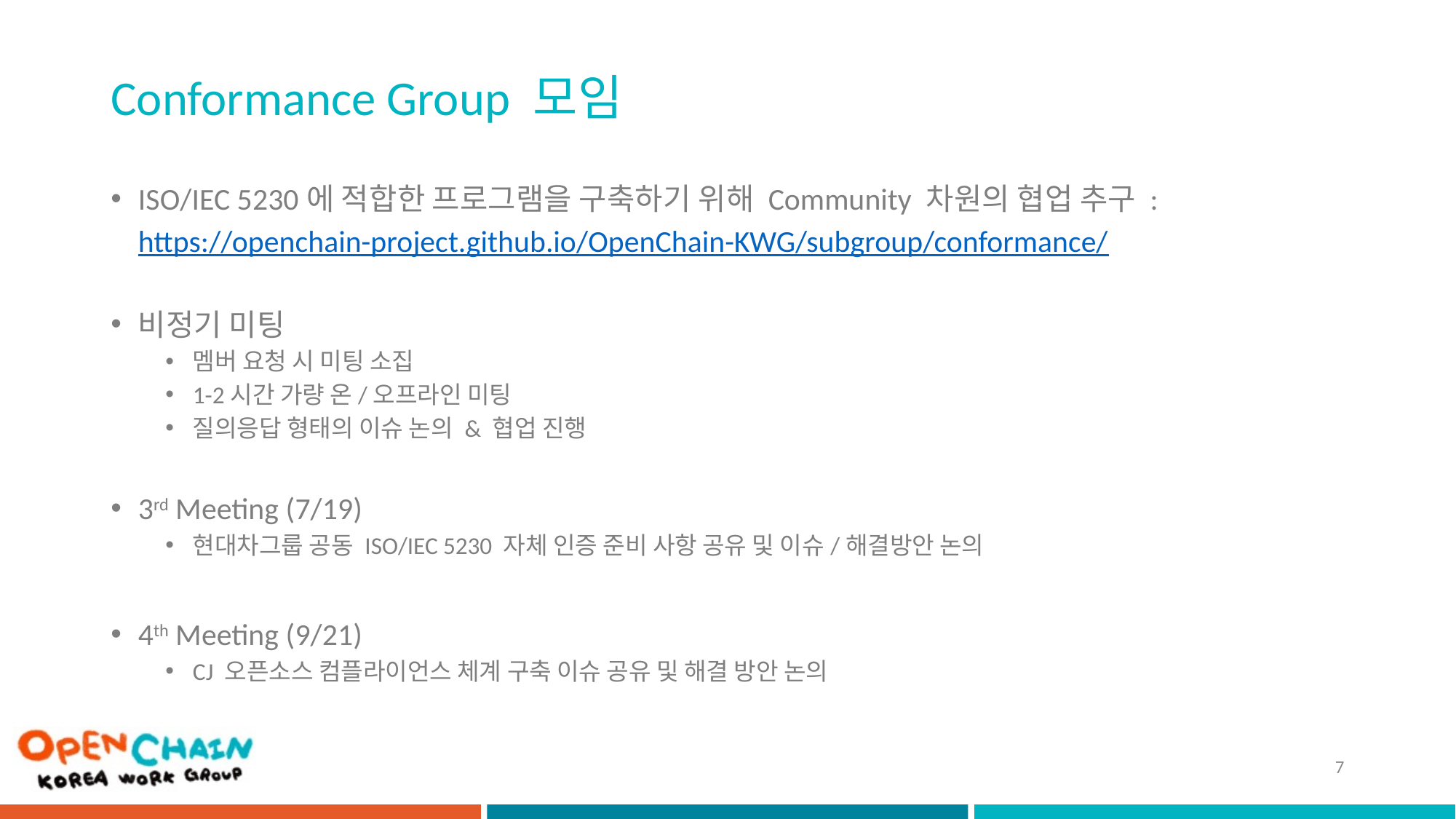

# Conformance Group 모임
ISO/IEC 5230에 적합한 프로그램을 구축하기 위해 Community 차원의 협업 추구 : https://openchain-project.github.io/OpenChain-KWG/subgroup/conformance/

비정기 미팅
멤버 요청 시 미팅 소집
1-2시간 가량 온/오프라인 미팅
질의응답 형태의 이슈 논의 & 협업 진행

3rd Meeting (7/19)
현대차그룹 공동 ISO/IEC 5230 자체 인증 준비 사항 공유 및 이슈/해결방안 논의

4th Meeting (9/21)
CJ 오픈소스 컴플라이언스 체계 구축 이슈 공유 및 해결 방안 논의
7